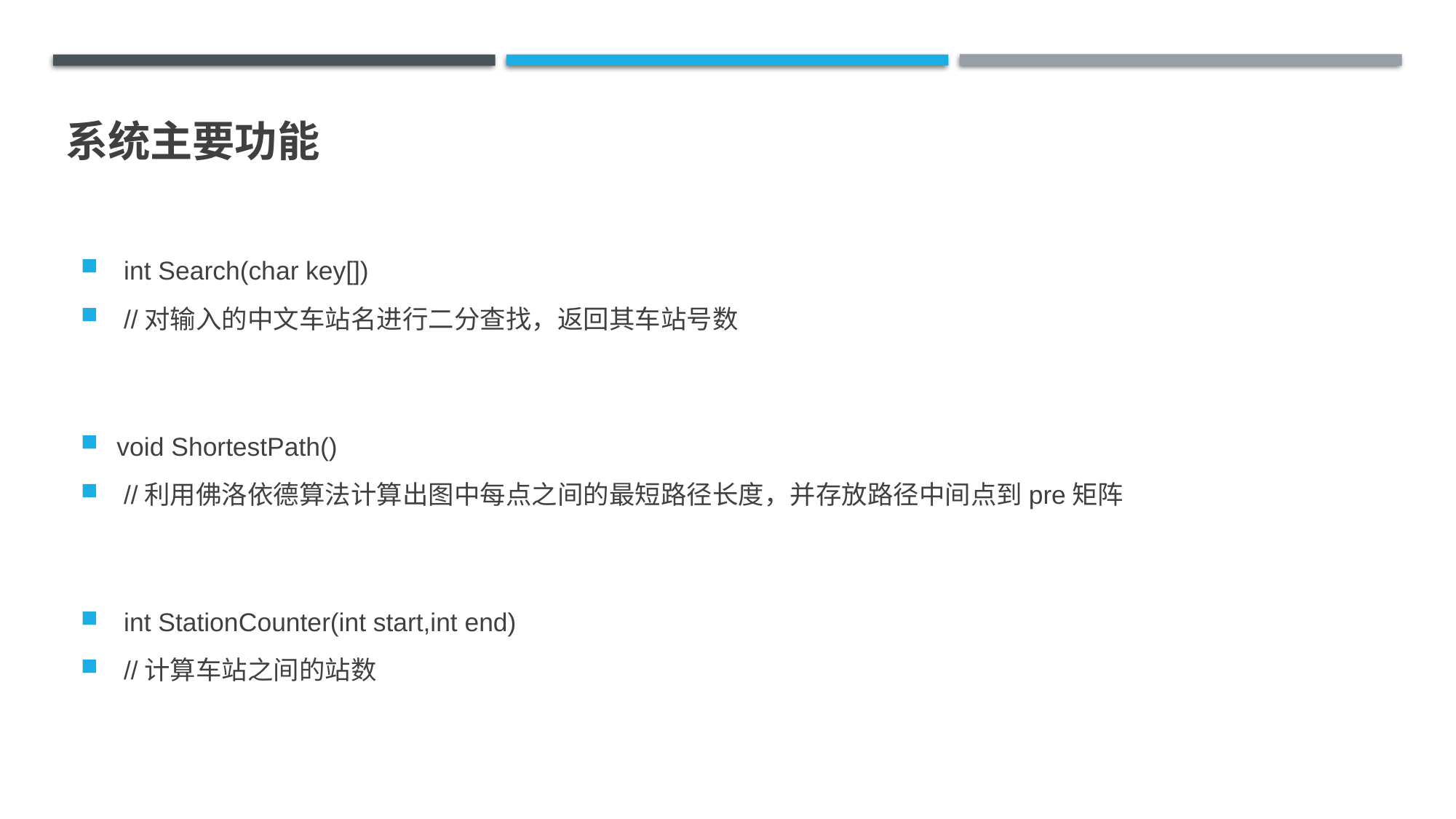

# 系统主要功能
 int Search(char key[])
 //对输入的中文车站名进行二分查找，返回其车站号数
void ShortestPath()
 //利用佛洛依德算法计算出图中每点之间的最短路径长度，并存放路径中间点到pre矩阵
 int StationCounter(int start,int end)
 //计算车站之间的站数